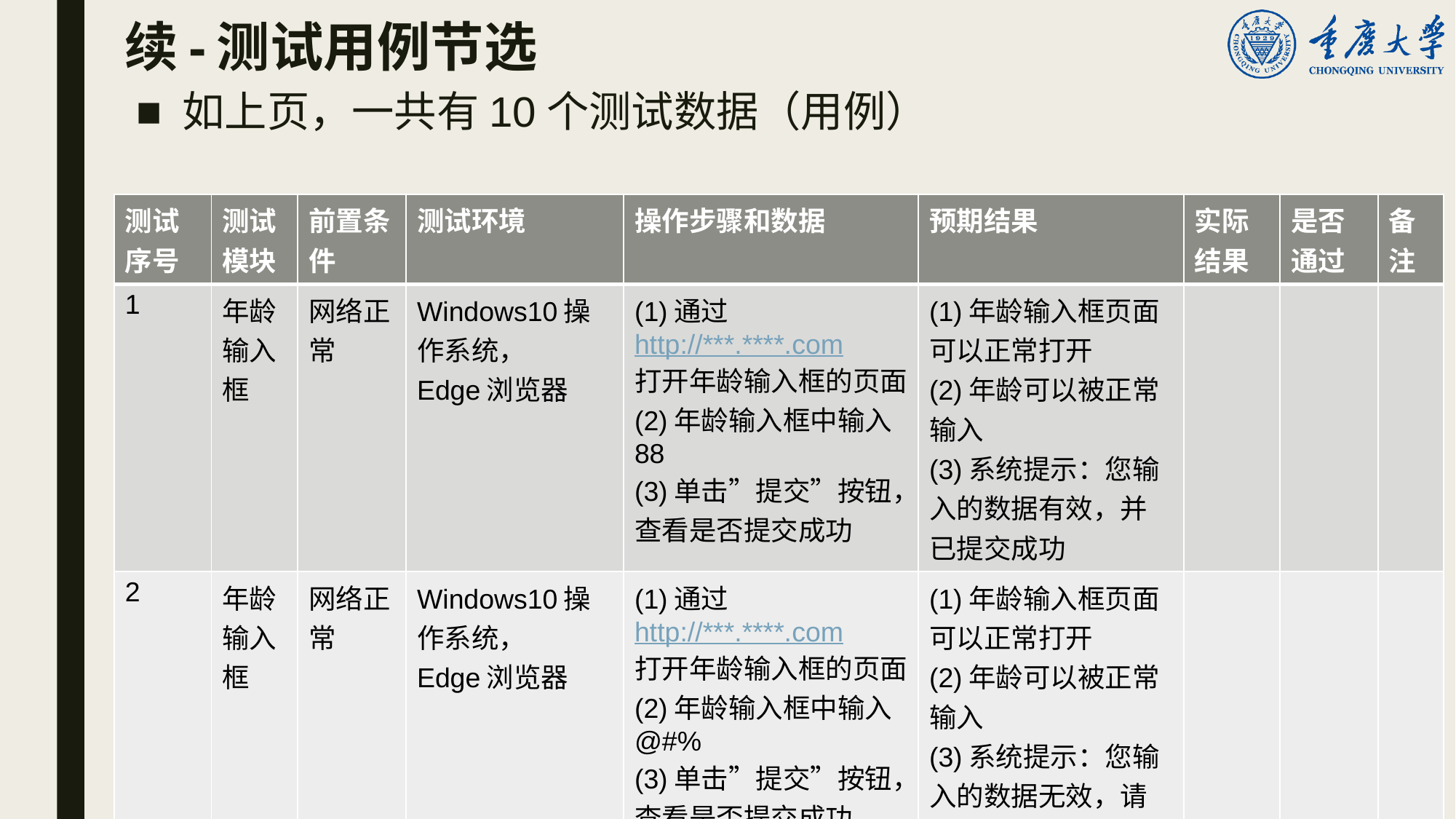

# 续-测试用例节选
如上页，一共有10个测试数据（用例）
| 测试序号 | 测试模块 | 前置条件 | 测试环境 | 操作步骤和数据 | 预期结果 | 实际结果 | 是否通过 | 备注 |
| --- | --- | --- | --- | --- | --- | --- | --- | --- |
| 1 | 年龄输入框 | 网络正常 | Windows10操作系统， Edge浏览器 | (1)通过http://\*\*\*.\*\*\*\*.com 打开年龄输入框的页面 (2)年龄输入框中输入88 (3)单击”提交”按钮，查看是否提交成功 | (1)年龄输入框页面可以正常打开 (2)年龄可以被正常输入 (3)系统提示：您输入的数据有效，并已提交成功 |  |  |  |
| 2 | 年龄输入框 | 网络正常 | Windows10操作系统， Edge浏览器 | (1)通过http://\*\*\*.\*\*\*\*.com 打开年龄输入框的页面 (2)年龄输入框中输入@#% (3)单击”提交”按钮，查看是否提交成功 | (1)年龄输入框页面可以正常打开 (2)年龄可以被正常输入 (3)系统提示：您输入的数据无效，请重新输入 |  |  |  |